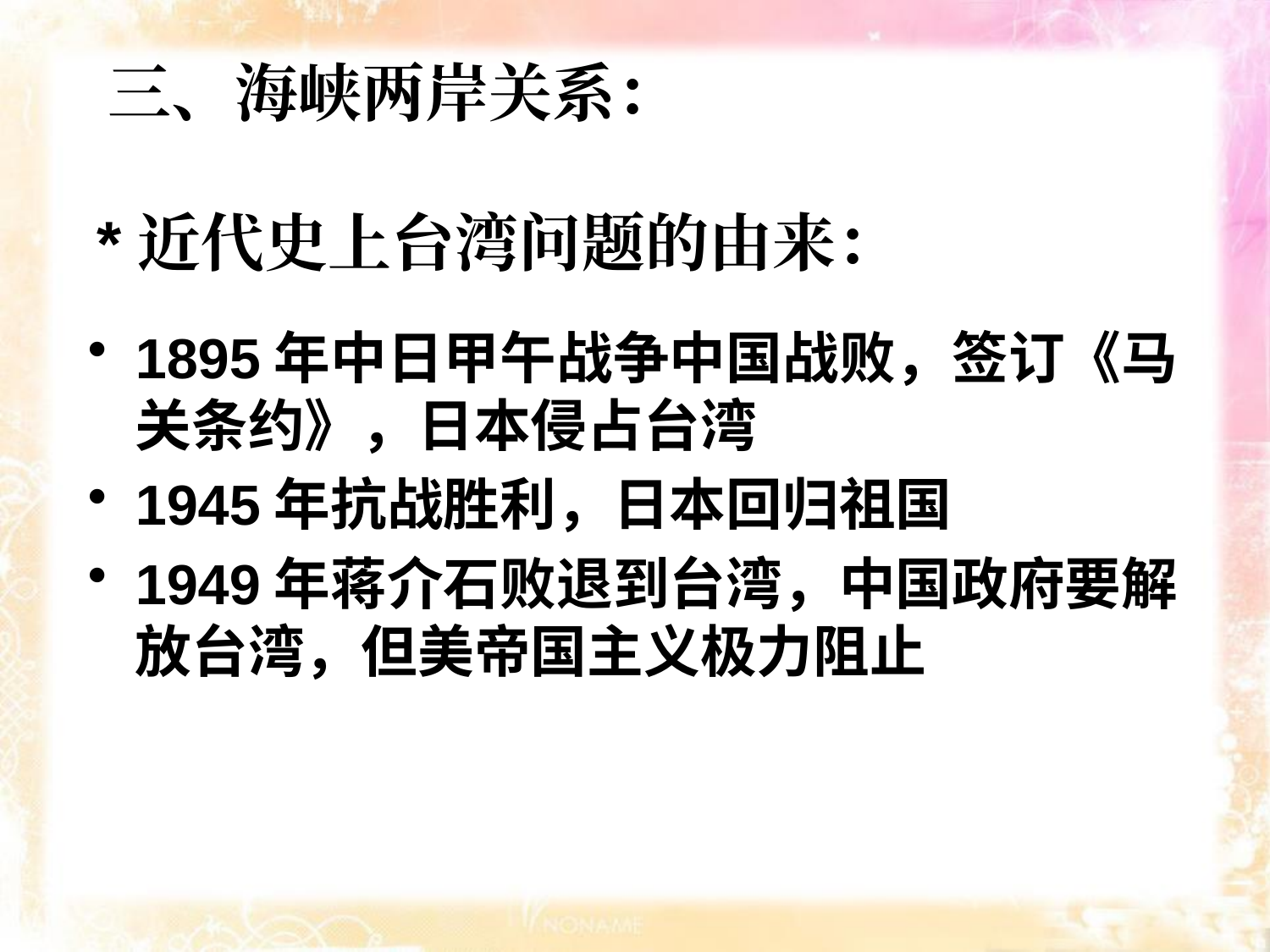

三、海峡两岸关系：
*近代史上台湾问题的由来：
1895年中日甲午战争中国战败，签订《马关条约》，日本侵占台湾
1945年抗战胜利，日本回归祖国
1949年蒋介石败退到台湾，中国政府要解放台湾，但美帝国主义极力阻止